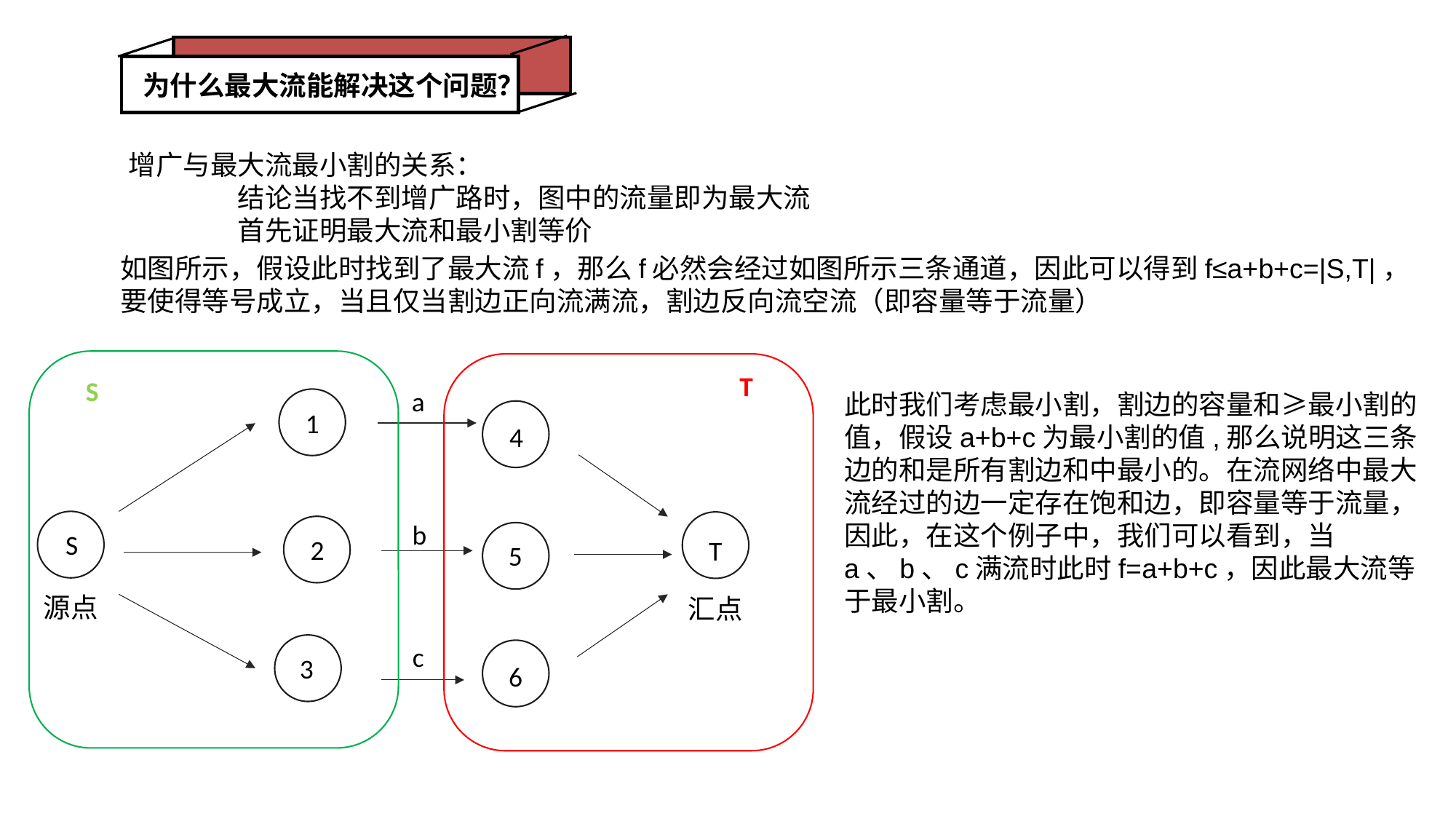

为什么最大流能解决这个问题？
增广与最大流最小割的关系：
	结论当找不到增广路时，图中的流量即为最大流
	首先证明最大流和最小割等价
如图所示，假设此时找到了最大流f，那么f必然会经过如图所示三条通道，因此可以得到f≤a+b+c=|S,T|，要使得等号成立，当且仅当割边正向流满流，割边反向流空流（即容量等于流量）

T
S
a

1

4

S

2
T
5
源点
汇点
3
6

b
c
此时我们考虑最小割，割边的容量和≥最小割的值，假设a+b+c为最小割的值,那么说明这三条边的和是所有割边和中最小的。在流网络中最大流经过的边一定存在饱和边，即容量等于流量，因此，在这个例子中，我们可以看到，当a、b、c满流时此时f=a+b+c，因此最大流等于最小割。